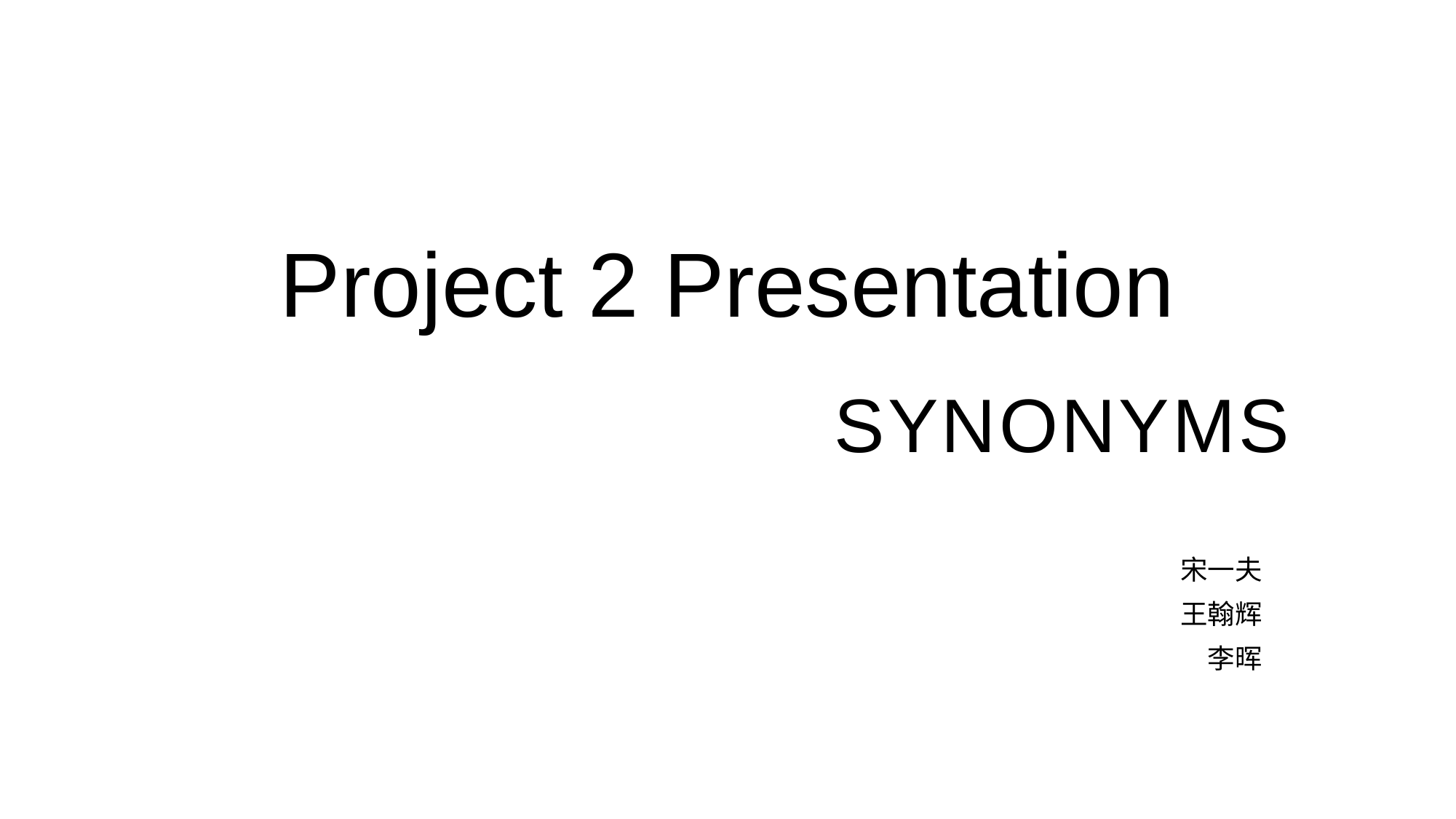

# Project 2 Presentation
Synonyms
宋一夫
王翰辉
李晖